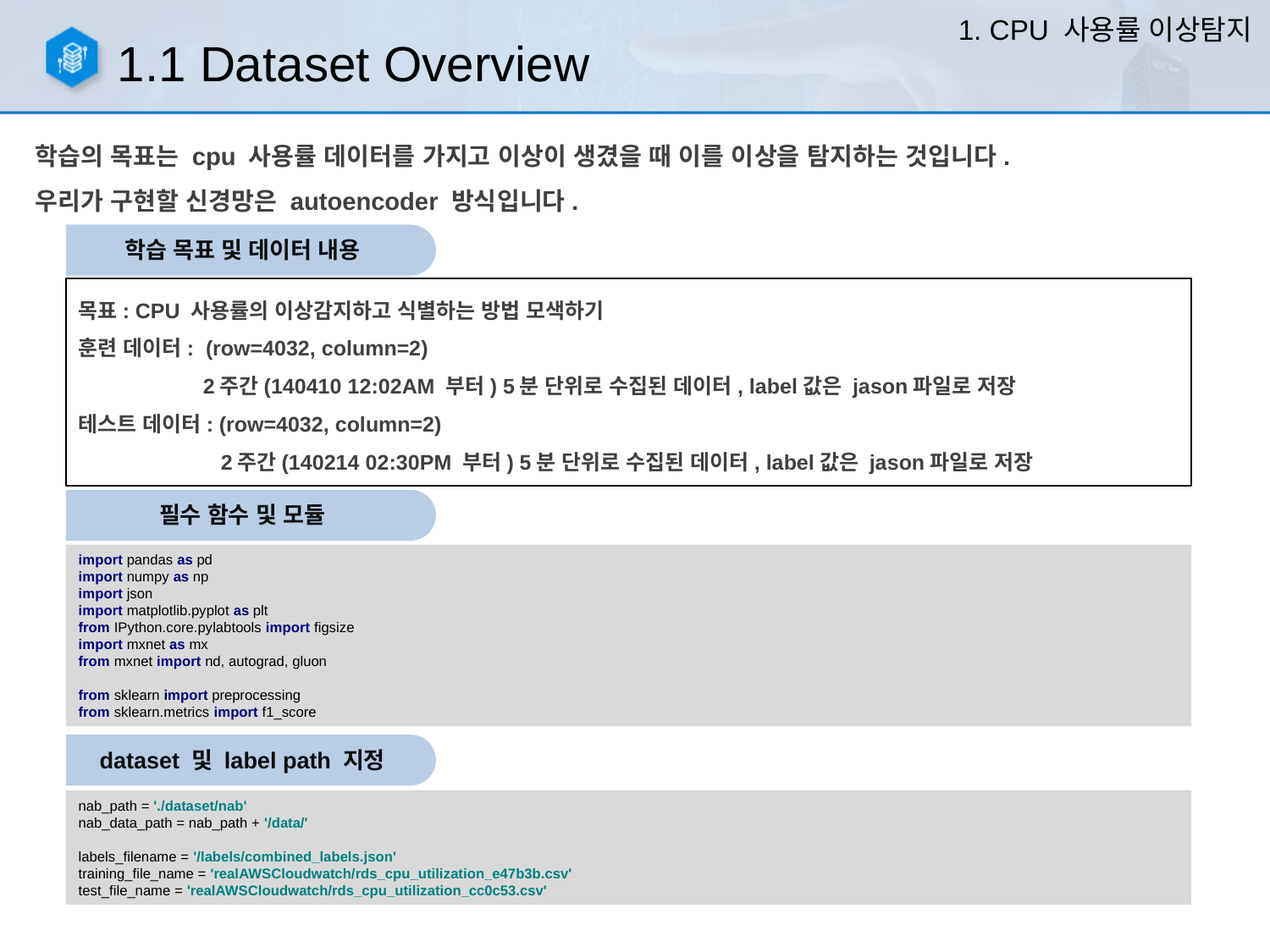

1. CPU 사용률 이상탐지
1.1 Dataset Overview
학습의 목표는 cpu 사용률 데이터를 가지고 이상이 생겼을 때 이를 이상을 탐지하는 것입니다.
우리가 구현할 신경망은 autoencoder 방식입니다.

학습 목표 및 데이터 내용
목표: CPU 사용률의 이상감지하고 식별하는 방법 모색하기
훈련 데이터:  (row=4032, column=2)
                     2주간(140410 12:02AM 부터) 5분 단위로 수집된 데이터, label값은 jason파일로 저장
테스트 데이터: (row=4032, column=2)
                        2주간(140214 02:30PM 부터) 5분 단위로 수집된 데이터, label값은 jason파일로 저장

필수 함수 및 모듈
import pandas as pd
import numpy as np
import json
import matplotlib.pyplot as plt
from IPython.core.pylabtools import figsize
import mxnet as mx
from mxnet import nd, autograd, gluon
from sklearn import preprocessing
from sklearn.metrics import f1_score

dataset 및 label path 지정
nab_path = './dataset/nab'
nab_data_path = nab_path + '/data/'
labels_filename = '/labels/combined_labels.json'
training_file_name = 'realAWSCloudwatch/rds_cpu_utilization_e47b3b.csv'
test_file_name = 'realAWSCloudwatch/rds_cpu_utilization_cc0c53.csv'